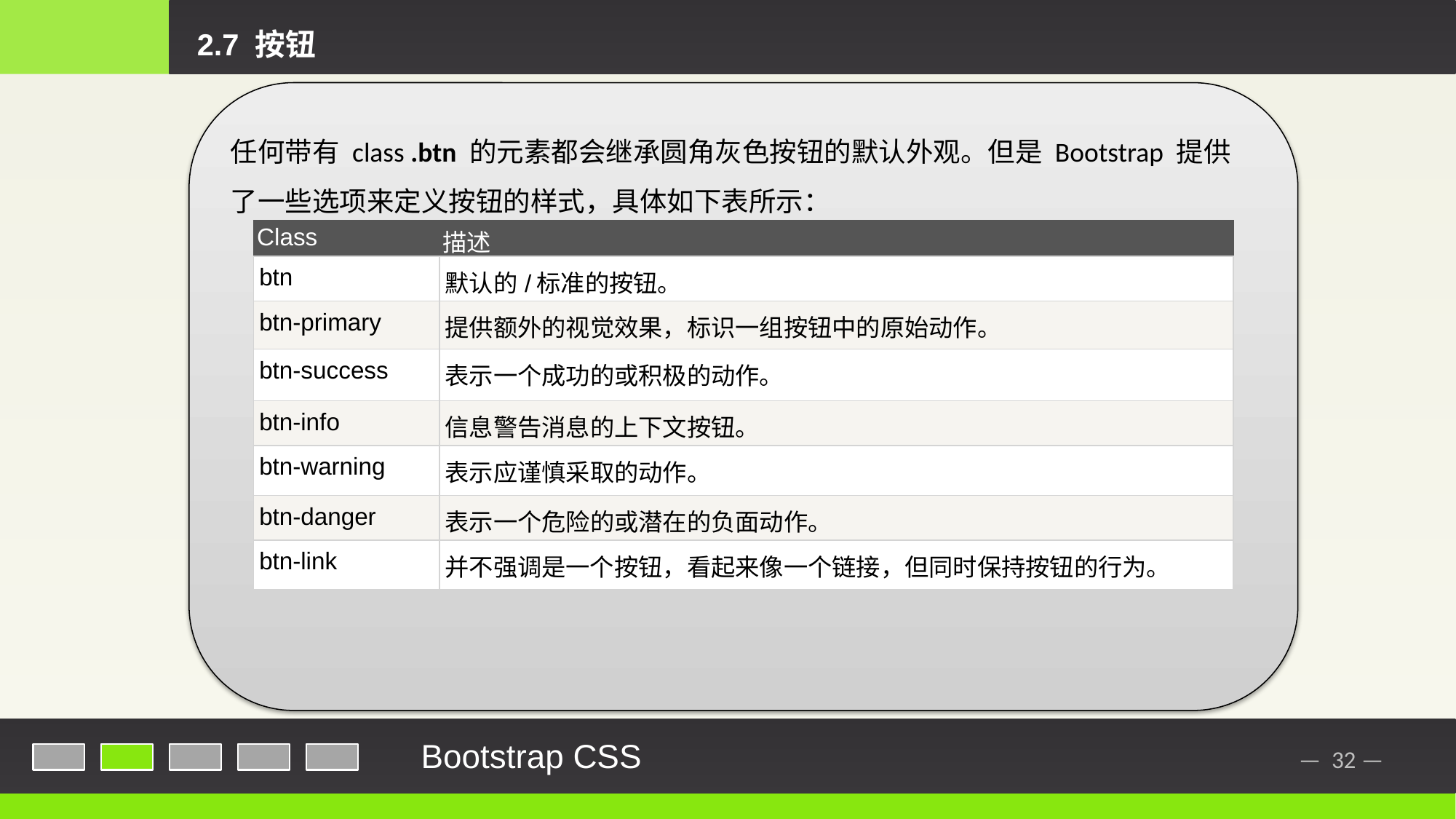

2.7 按钮
任何带有 class .btn 的元素都会继承圆角灰色按钮的默认外观。但是 Bootstrap 提供了一些选项来定义按钮的样式，具体如下表所示：
| Class | 描述 |
| --- | --- |
| btn | 默认的/标准的按钮。 |
| btn-primary | 提供额外的视觉效果，标识一组按钮中的原始动作。 |
| btn-success | 表示一个成功的或积极的动作。 |
| btn-info | 信息警告消息的上下文按钮。 |
| btn-warning | 表示应谨慎采取的动作。 |
| btn-danger | 表示一个危险的或潜在的负面动作。 |
| btn-link | 并不强调是一个按钮，看起来像一个链接，但同时保持按钮的行为。 |